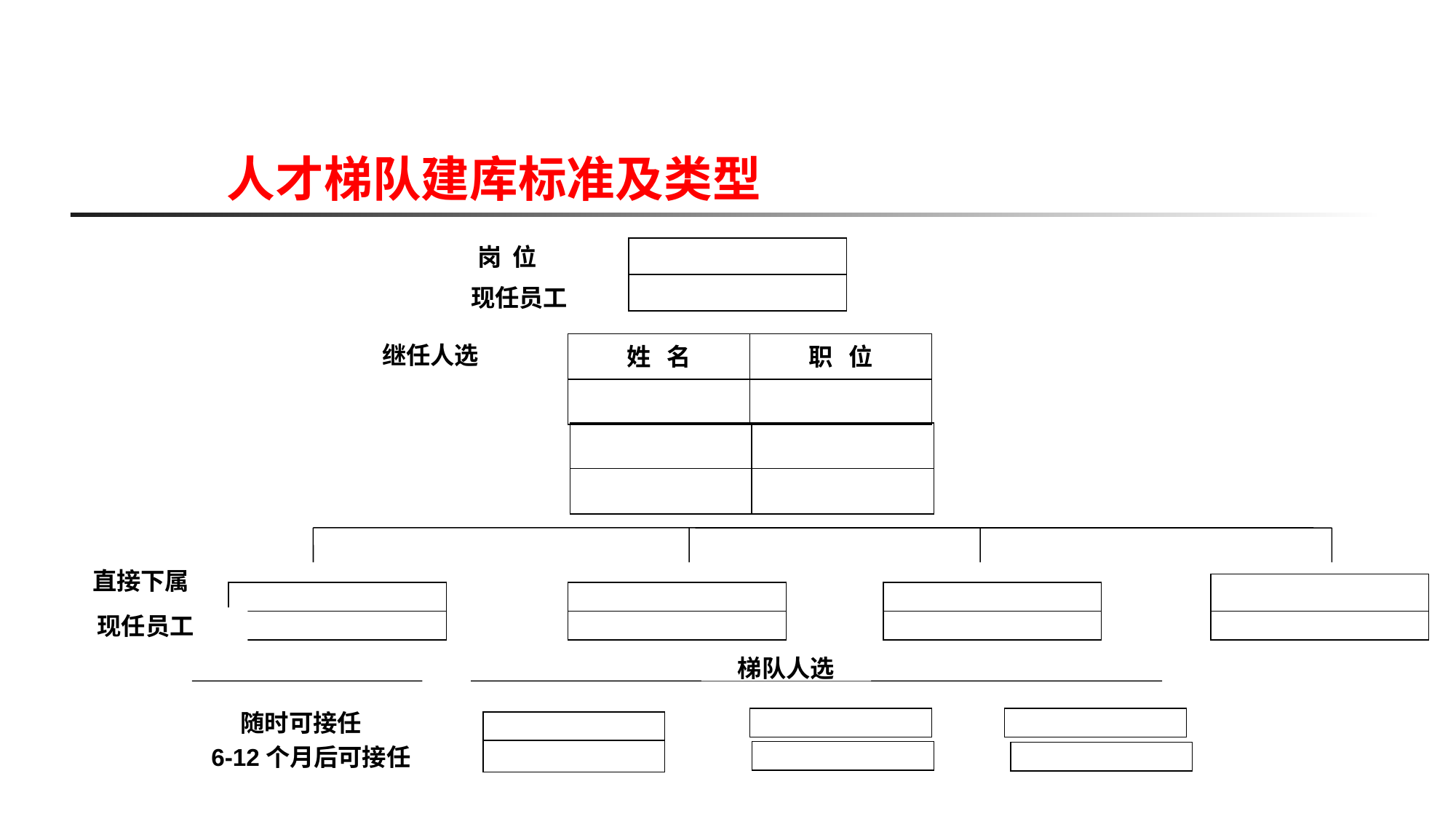

人才梯队建库标准及类型
岗  位

现任员工
姓   名
职   位
继任人选

直接下属

现任员工

梯队人选

随时可接任

6-12个月后可接任

52